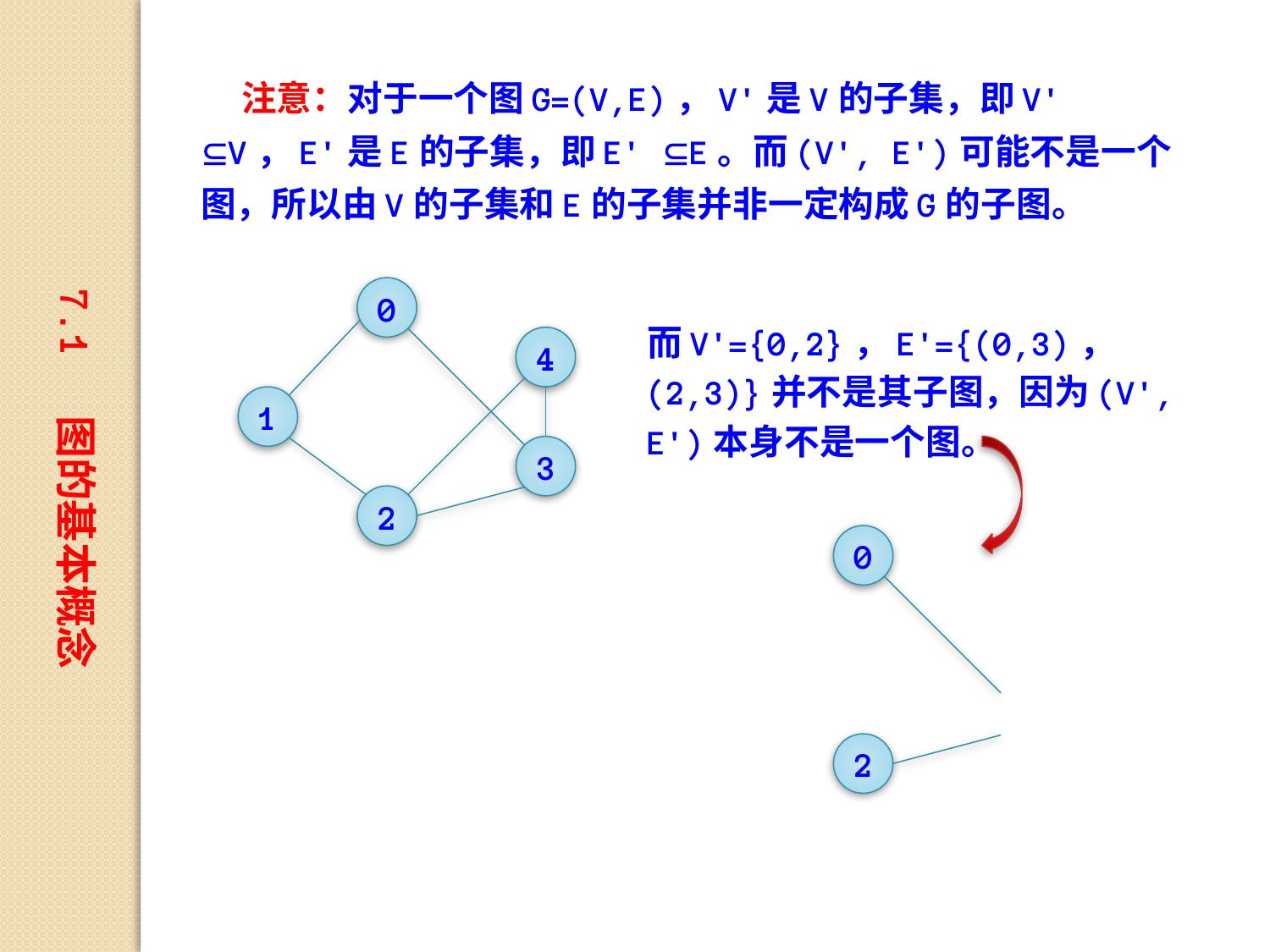

注意：对于一个图G=(V,E)，V'是V的子集，即V' ⊆V，E'是E的子集，即E' ⊆E。而(V', E')可能不是一个图，所以由V的子集和E的子集并非一定构成G的子图。
7.1  图的基本概念
0
4
1
3
2
而V'={0,2}，E'={(0,3)，(2,3)}并不是其子图，因为(V', E')本身不是一个图。

0
2